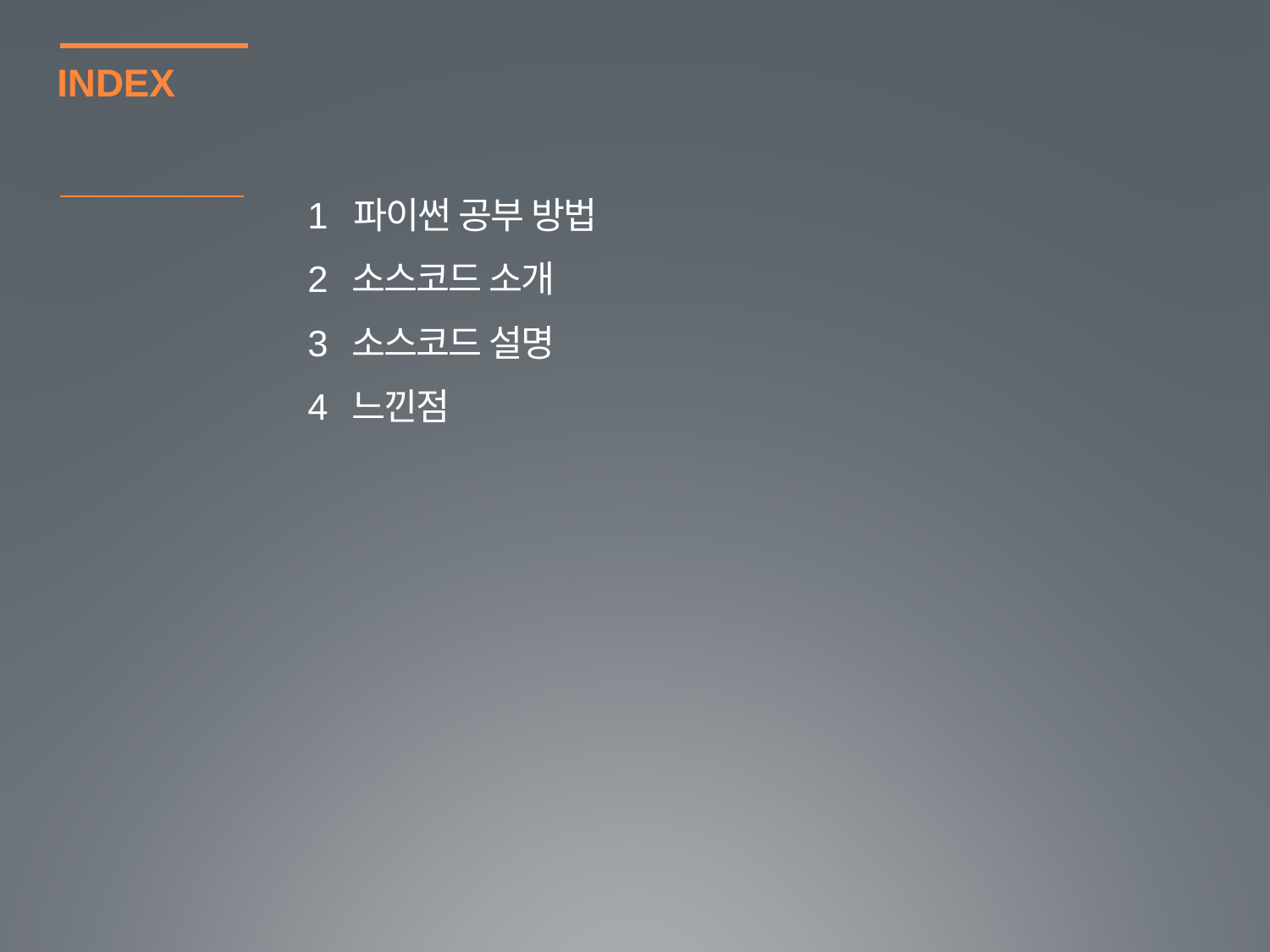

INDEX
1  파이썬 공부 방법
2  소스코드 소개
3  소스코드 설명
4  느낀점